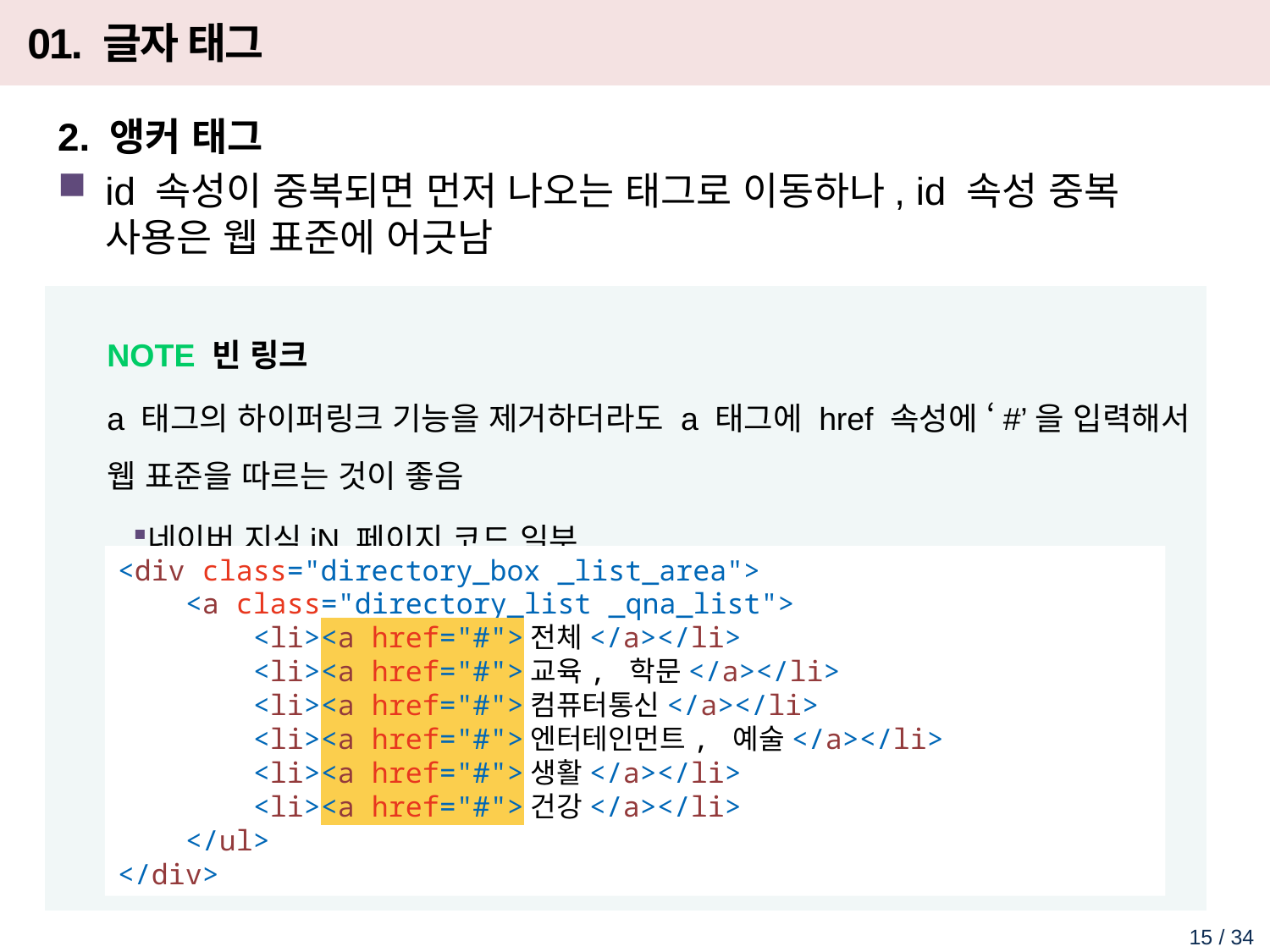

# 01. 글자 태그
2. 앵커 태그
id 속성이 중복되면 먼저 나오는 태그로 이동하나, id 속성 중복 사용은 웹 표준에 어긋남

NOTE 빈 링크
a 태그의 하이퍼링크 기능을 제거하더라도 a 태그에 href 속성에 ‘#’을 입력해서 웹 표준을 따르는 것이 좋음
네이버 지식iN 페이지 코드 일부

<div class="directory_box _list_area">
    <a class="directory_list _qna_list">
        <li><a href="#">전체</a></li>
        <li><a href="#">교육, 학문</a></li>
        <li><a href="#">컴퓨터통신</a></li>
        <li><a href="#">엔터테인먼트, 예술</a></li>
        <li><a href="#">생활</a></li>
        <li><a href="#">건강</a></li>
    </ul>
</div>